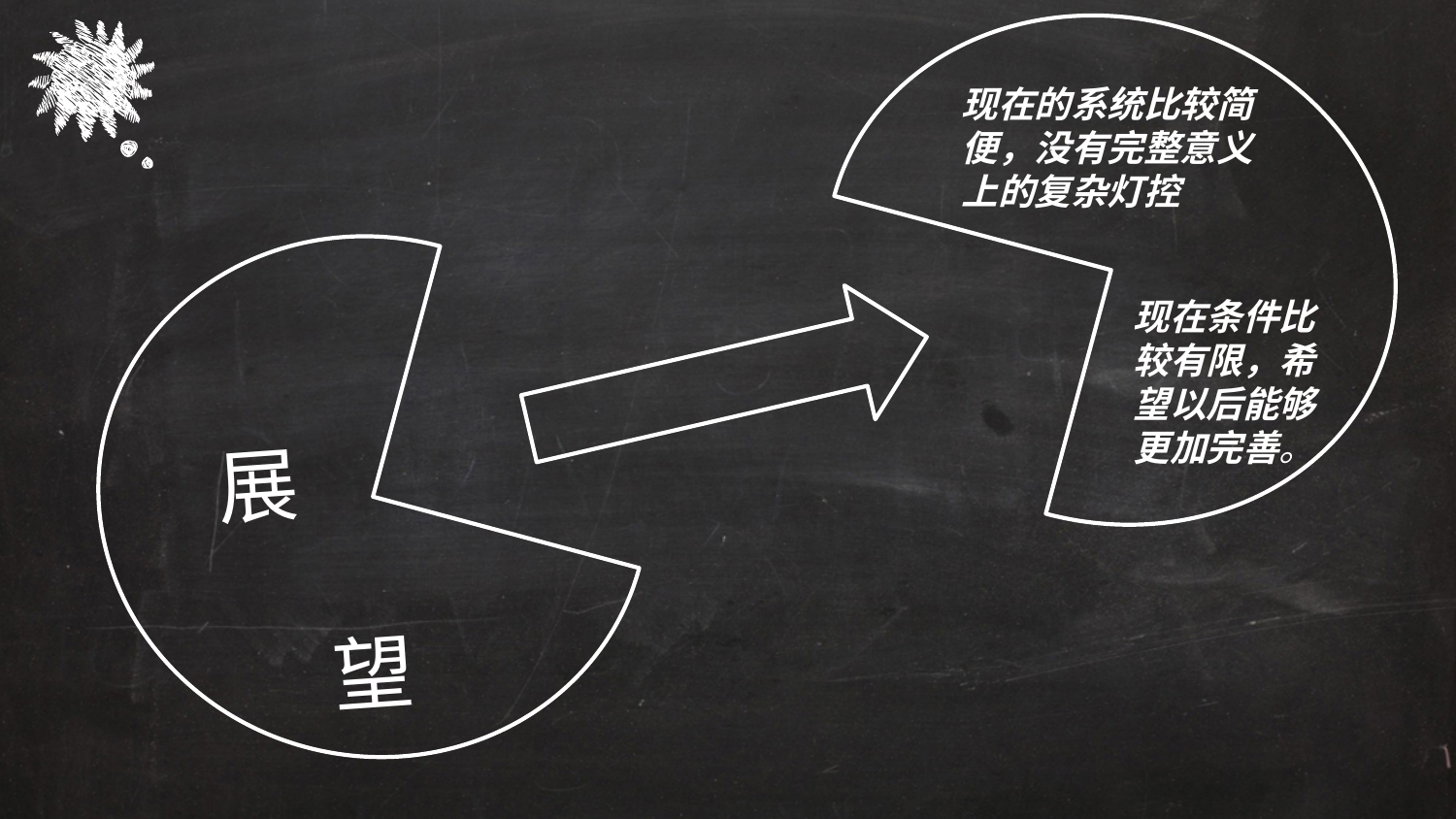

现在的系统比较简便，没有完整意义上的复杂灯控

 展

      望

现在条件比较有限，希望以后能够更加完善。